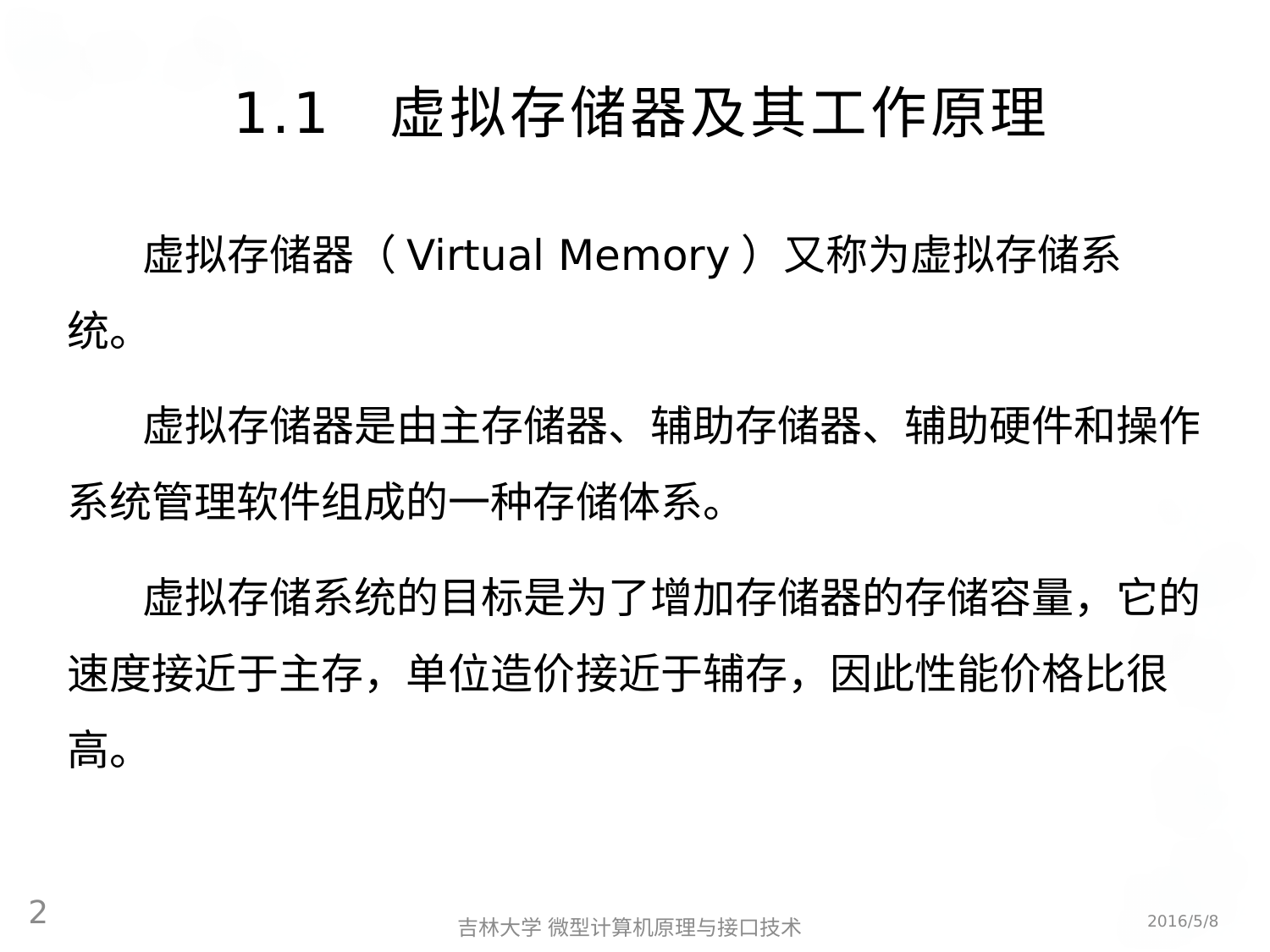

# 1.1  虚拟存储器及其工作原理
虚拟存储器（Virtual Memory）又称为虚拟存储系统。
虚拟存储器是由主存储器、辅助存储器、辅助硬件和操作系统管理软件组成的一种存储体系。
虚拟存储系统的目标是为了增加存储器的存储容量，它的速度接近于主存，单位造价接近于辅存，因此性能价格比很高。
2
2016/5/8
吉林大学 微型计算机原理与接口技术